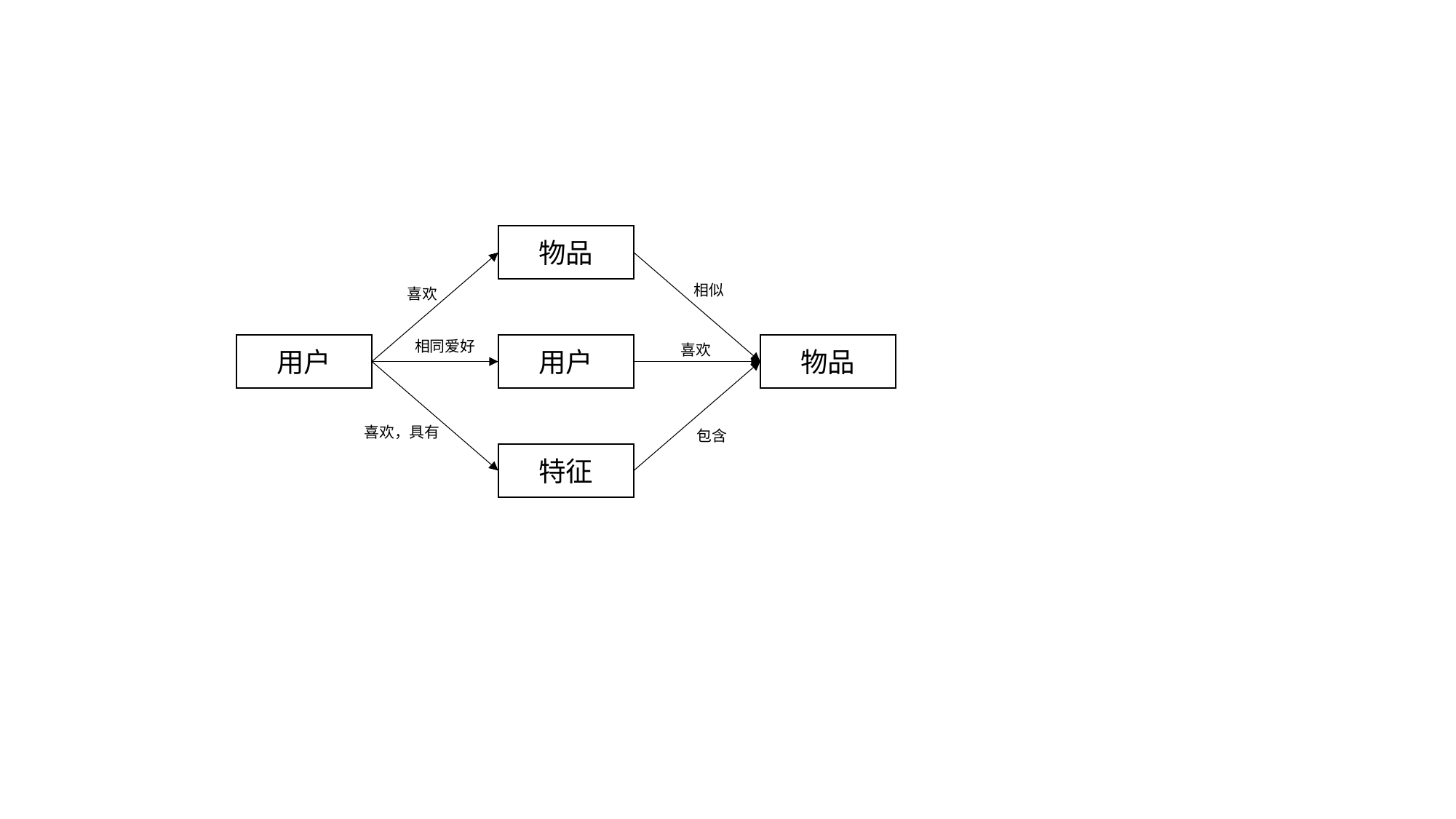

物品
相似
喜欢
相同爱好
喜欢
用户
物品
用户
喜欢，具有
包含
特征